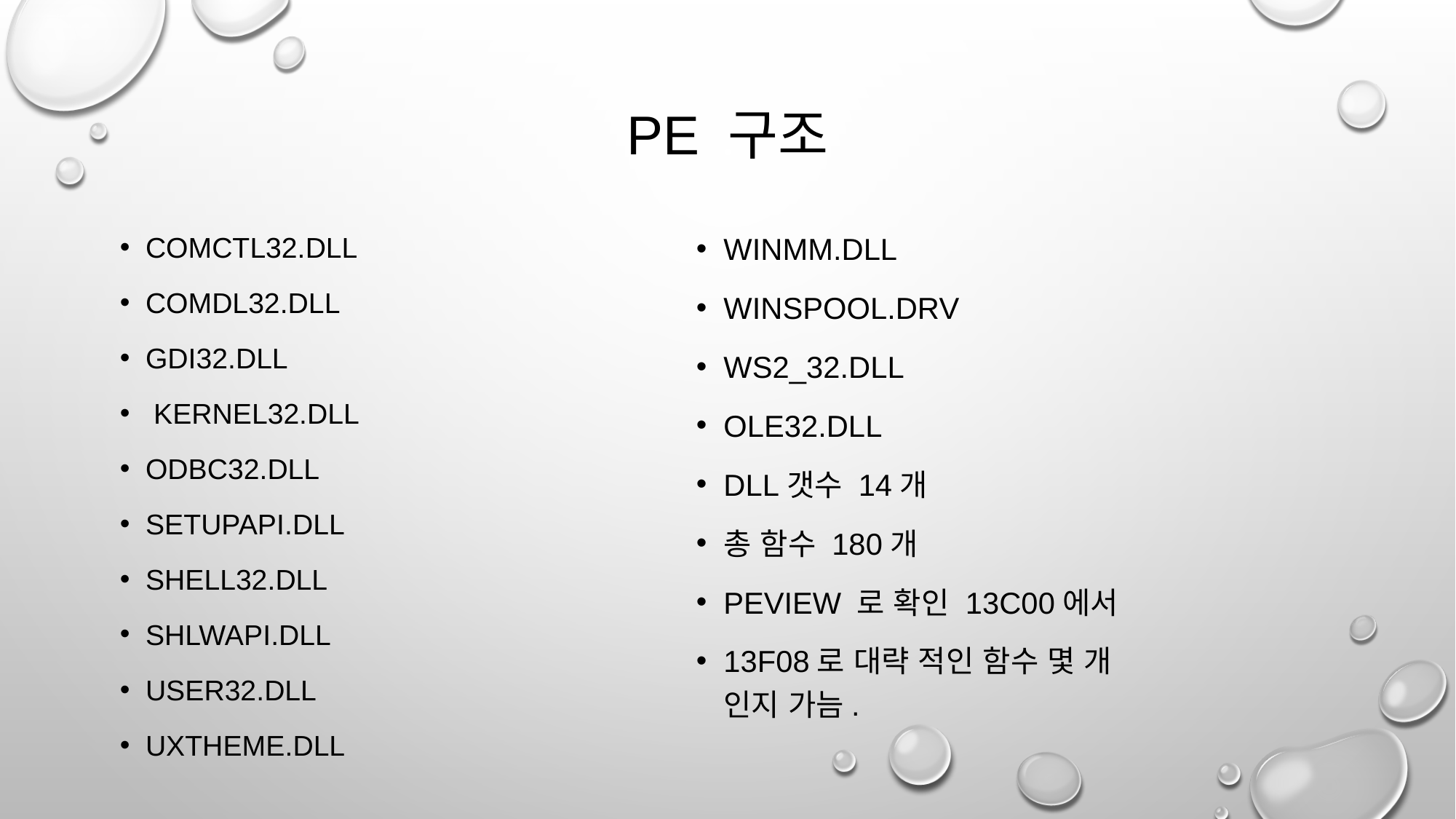

# PE 구조
COMCtL32.DLL
COMDL32.DLL
GDI32.DLL
 KERNEL32.dll
ODBC32.dll
SETUPAPI.dll
SHELL32.dll
SHLWAPI.dll
USER32.dll
UxTheme.dll

WINMM.dll
WINSPOOL.DRV
WS2_32.dll
ole32.dll
Dll갯수 14개
총 함수 180개
Peview 로 확인 13c00에서
13f08로 대략 적인 함수 몇 개 인지 가늠.